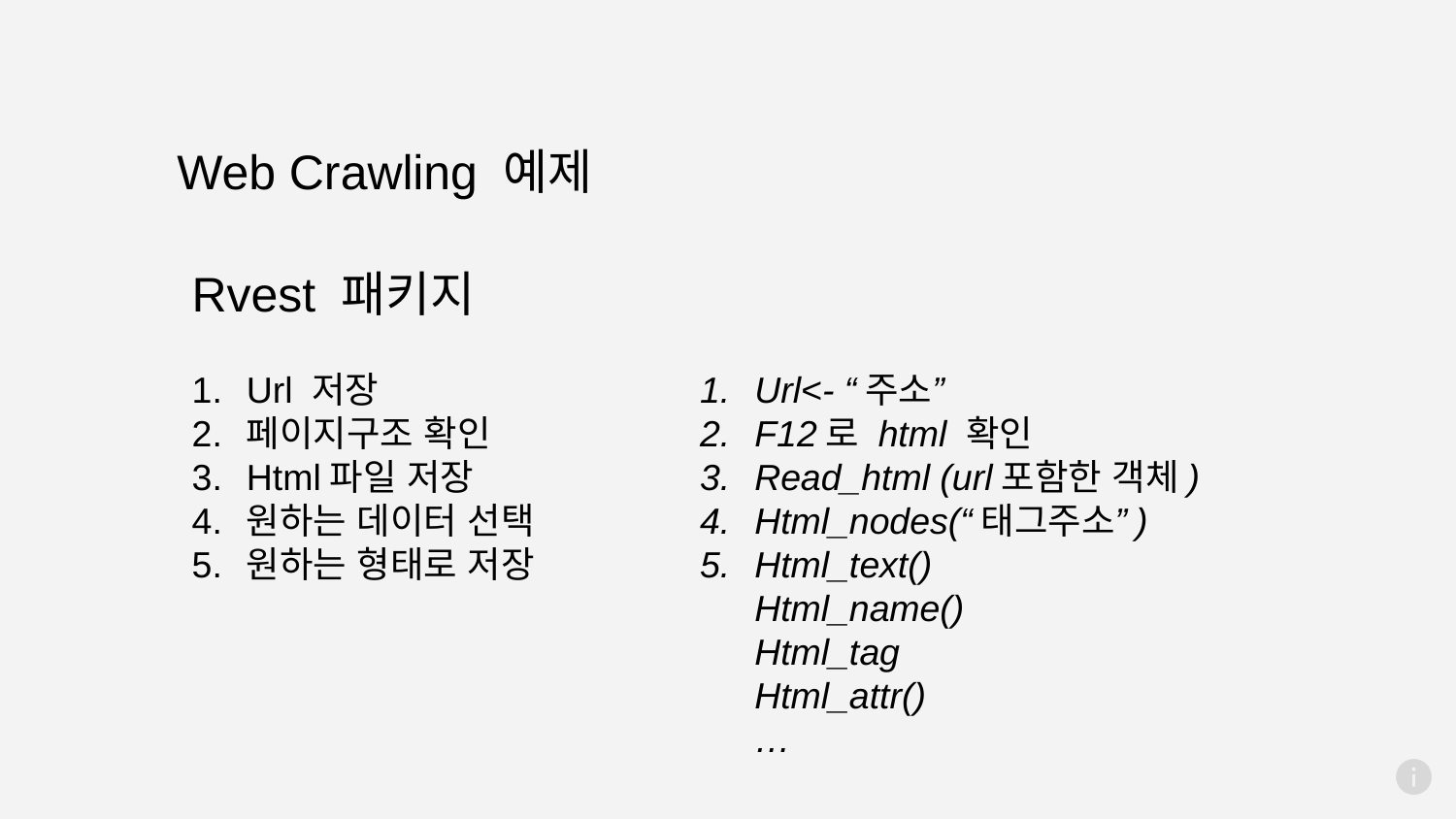

Web Crawling 예제
Rvest 패키지
Url 저장
페이지구조 확인
Html파일 저장
원하는 데이터 선택
원하는 형태로 저장
Url<- “주소”
F12로 html 확인
Read_html (url포함한 객체)
Html_nodes(“태그주소”)
Html_text()
Html_name()
Html_tag
Html_attr()
…